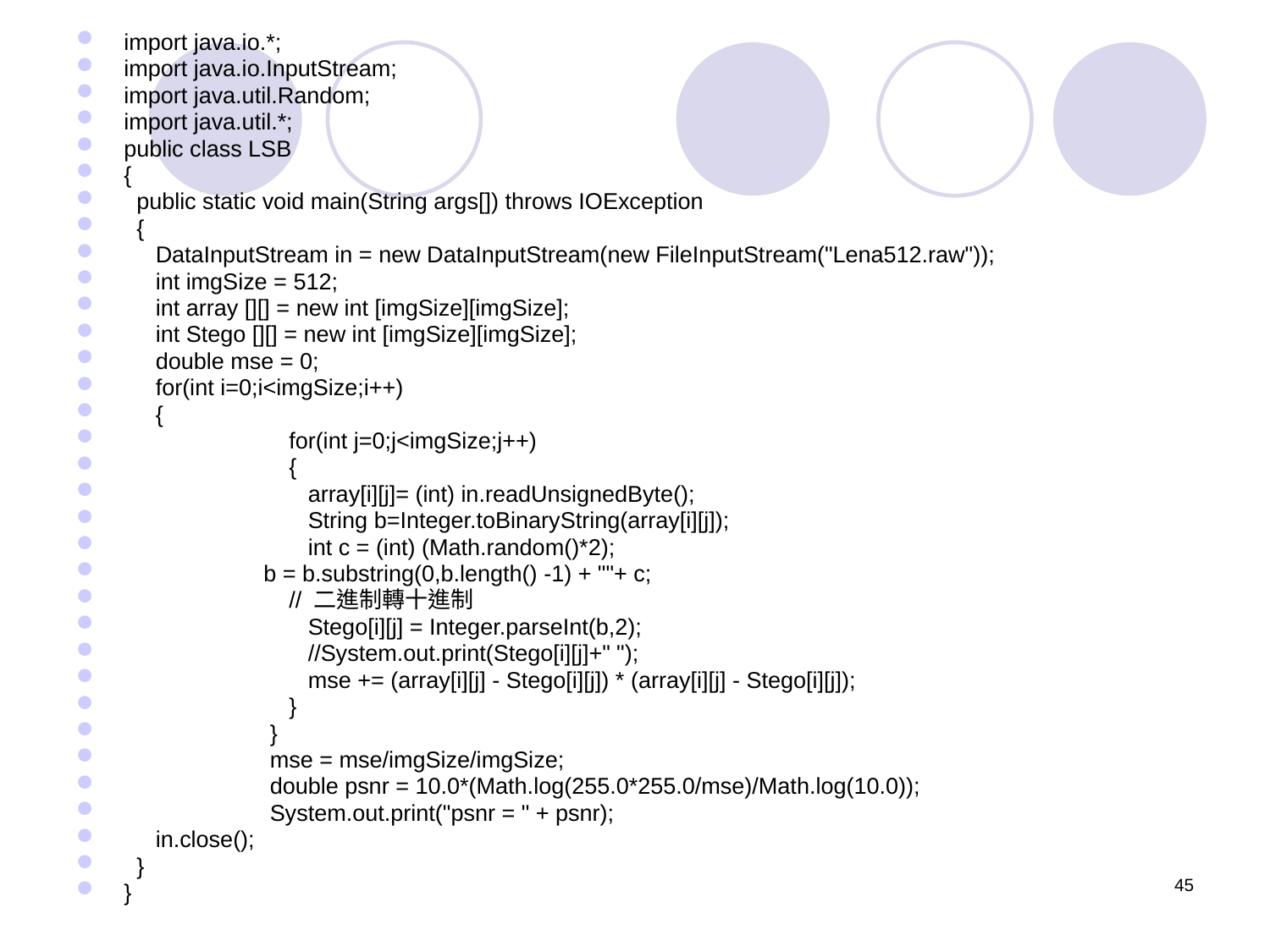

import java.io.*;
import java.io.InputStream;
import java.util.Random;
import java.util.*;
public class LSB
{
  public static void main(String args[]) throws IOException
  {
     DataInputStream in = new DataInputStream(new FileInputStream("Lena512.raw"));
     int imgSize = 512;
     int array [][] = new int [imgSize][imgSize];
     int Stego [][] = new int [imgSize][imgSize];
     double mse = 0;
     for(int i=0;i<imgSize;i++)
     {
	      for(int j=0;j<imgSize;j++)
	      {
	         array[i][j]= (int) in.readUnsignedByte();
	         String b=Integer.toBinaryString(array[i][j]);
	         int c = (int) (Math.random()*2);
                      b = b.substring(0,b.length() -1) + ""+ c;
     	      // 二進制轉十進制
	         Stego[i][j] = Integer.parseInt(b,2);
	         //System.out.print(Stego[i][j]+" ");
	         mse += (array[i][j] - Stego[i][j]) * (array[i][j] - Stego[i][j]);
	      }
	   }
	   mse = mse/imgSize/imgSize;
	   double psnr = 10.0*(Math.log(255.0*255.0/mse)/Math.log(10.0));
	   System.out.print("psnr = " + psnr);
     in.close();
  }
}
#

45